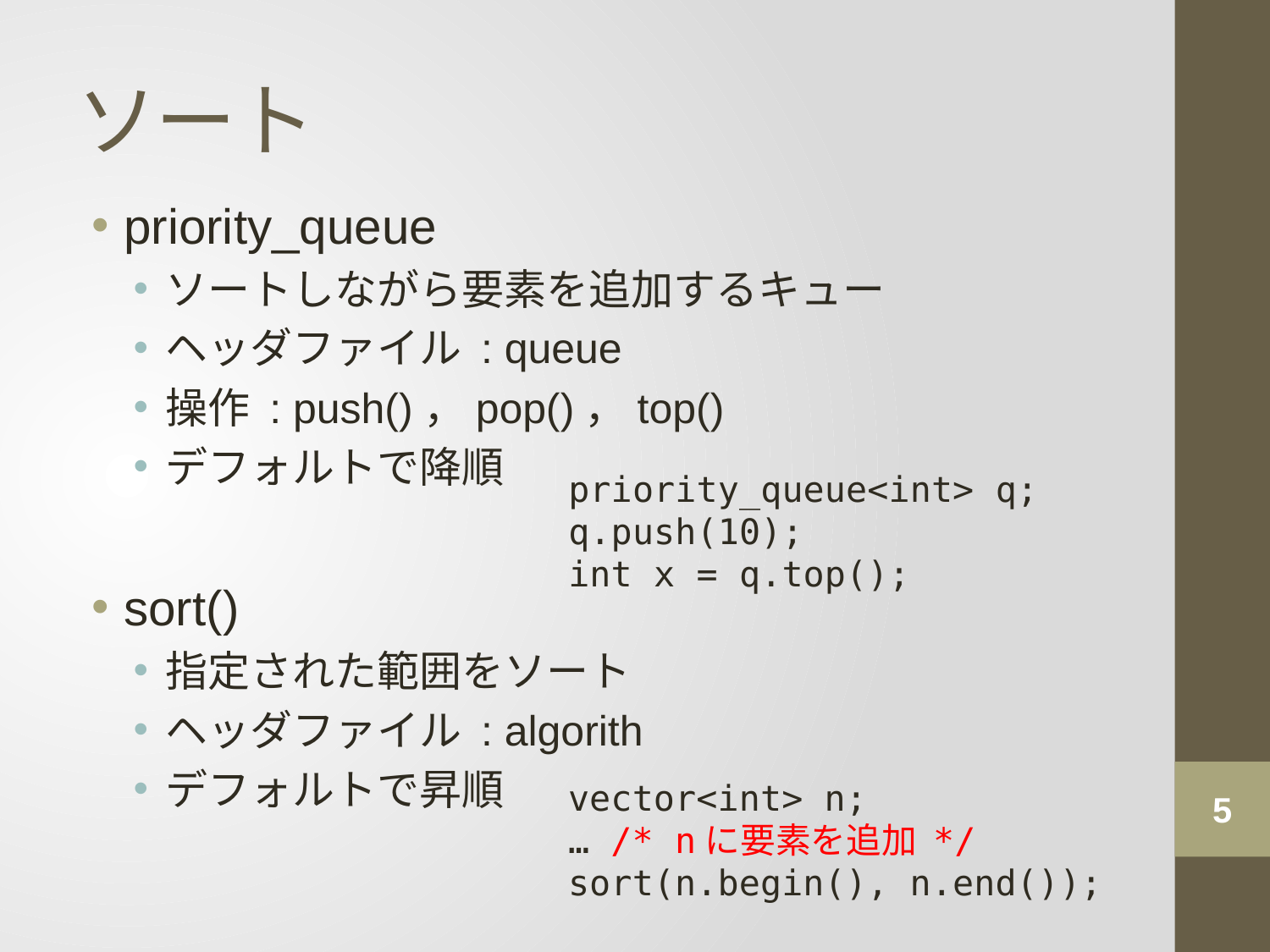

# ソート
priority_queue
ソートしながら要素を追加するキュー
ヘッダファイル : queue
操作 : push()，pop()，top()
デフォルトで降順

sort()
指定された範囲をソート
ヘッダファイル : algorith
デフォルトで昇順
priority_queue<int> q;
q.push(10);
int x = q.top();
vector<int> n;
… /* nに要素を追加 */
sort(n.begin(), n.end());